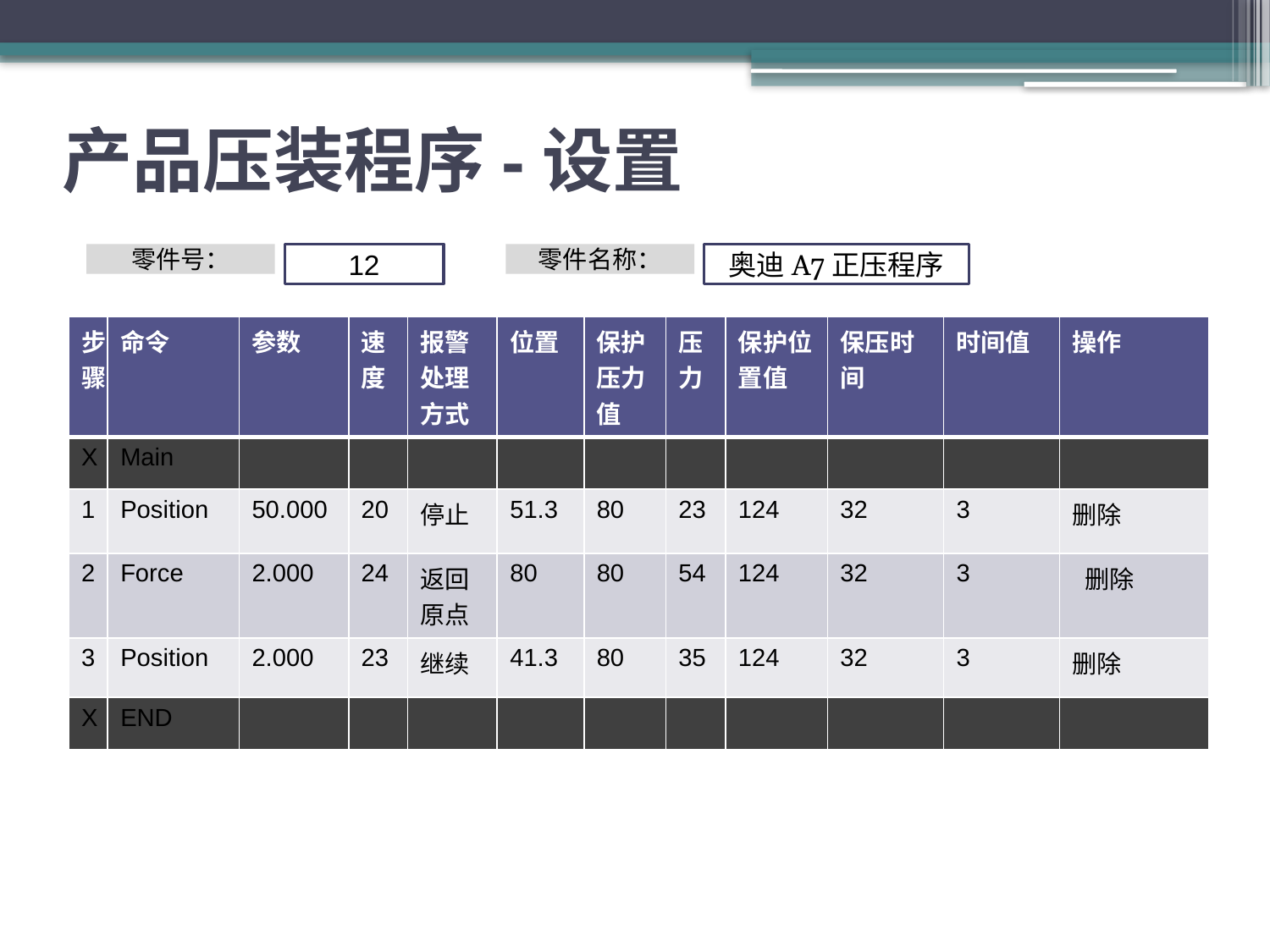

# 产品压装程序-设置
12
零件号：
零件名称：
奥迪A7正压程序
| 步骤 | 命令 | 参数 | 速度 | 报警处理方式 | 位置 | 保护压力值 | 压力 | 保护位置值 | 保压时间 | 时间值 | 操作 |
| --- | --- | --- | --- | --- | --- | --- | --- | --- | --- | --- | --- |
| X | Main |  |  |  |  |  |  |  |  |  |  |
| 1 | Position | 50.000 | 20 | 停止 | 51.3 | 80 | 23 | 124 | 32 | 3 | 删除 |
| 2 | Force | 2.000 | 24 | 返回原点 | 80 | 80 | 54 | 124 | 32 | 3 | 删除 |
| 3 | Position | 2.000 | 23 | 继续 | 41.3 | 80 | 35 | 124 | 32 | 3 | 删除 |
| X | END |  |  |  |  |  |  |  |  |  |  |